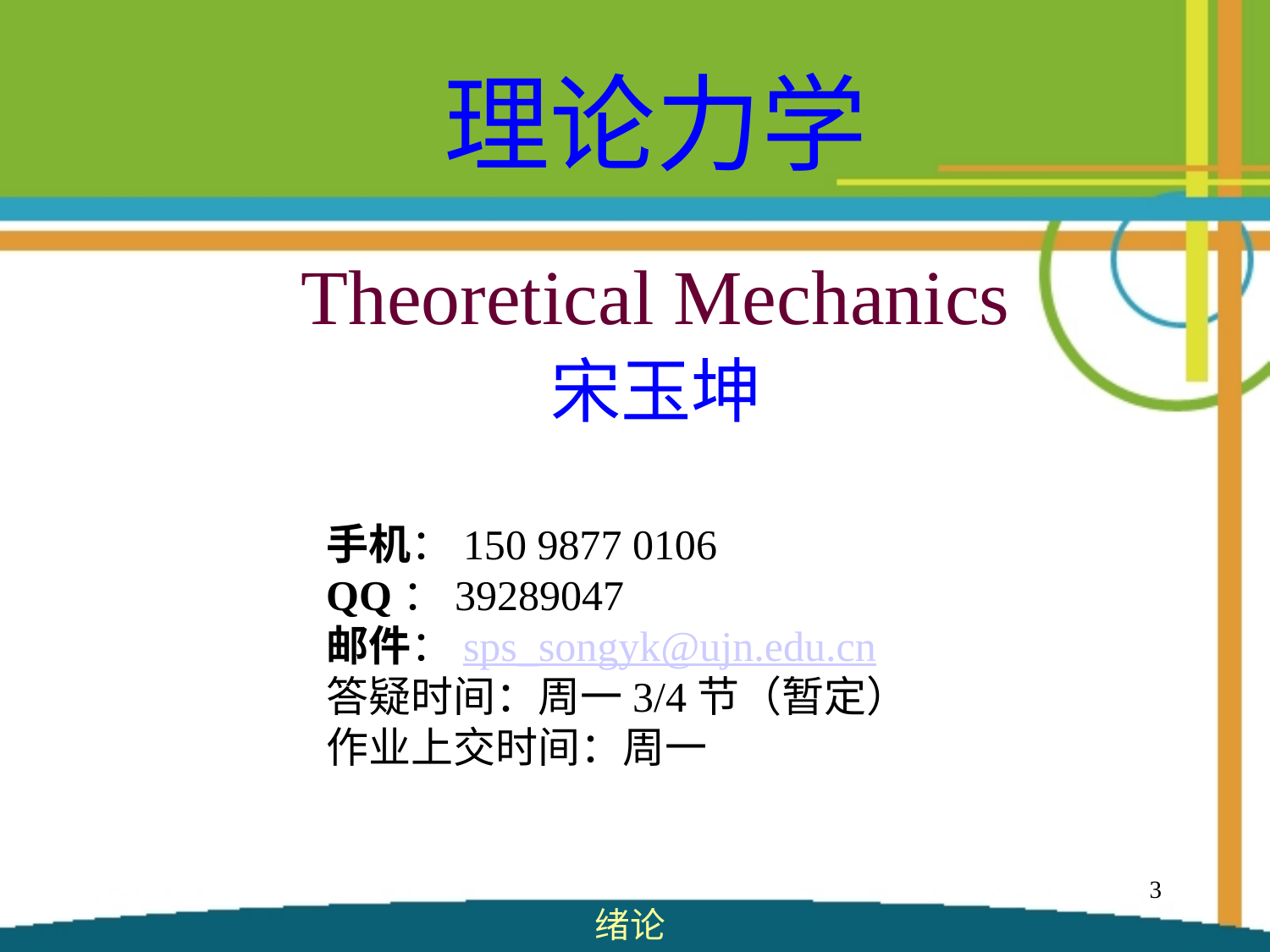

理论力学
Theoretical Mechanics
宋玉坤
手机：150 9877 0106
QQ：39289047
邮件：sps_songyk@ujn.edu.cn
答疑时间：周一3/4节（暂定）
作业上交时间：周一

3
绪论